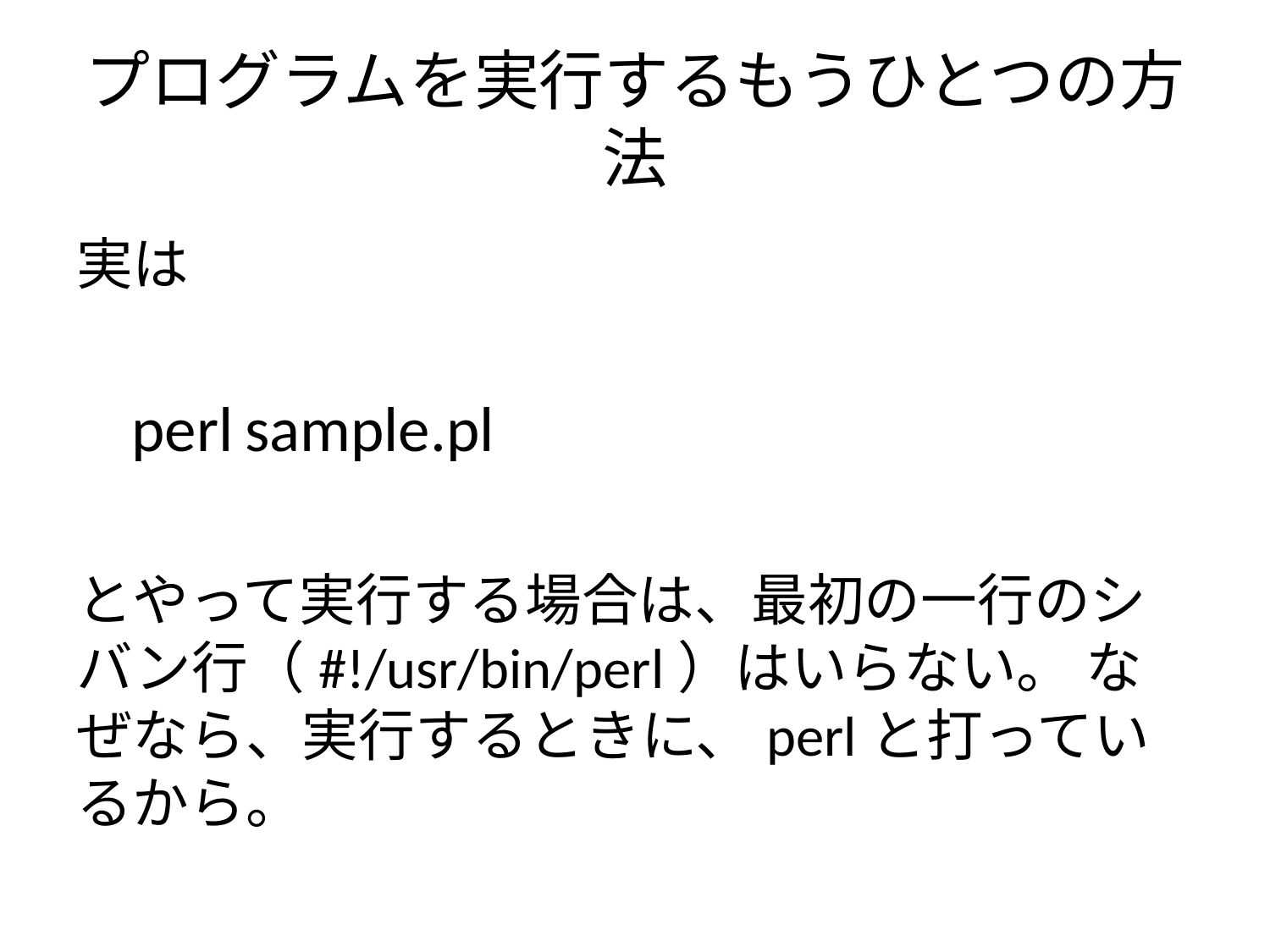

# プログラムを実行するもうひとつの方法
実は

perl sample.pl

とやって実行する場合は、最初の一行のシバン行（#!/usr/bin/perl）はいらない。 なぜなら、実行するときに、perlと打っているから。